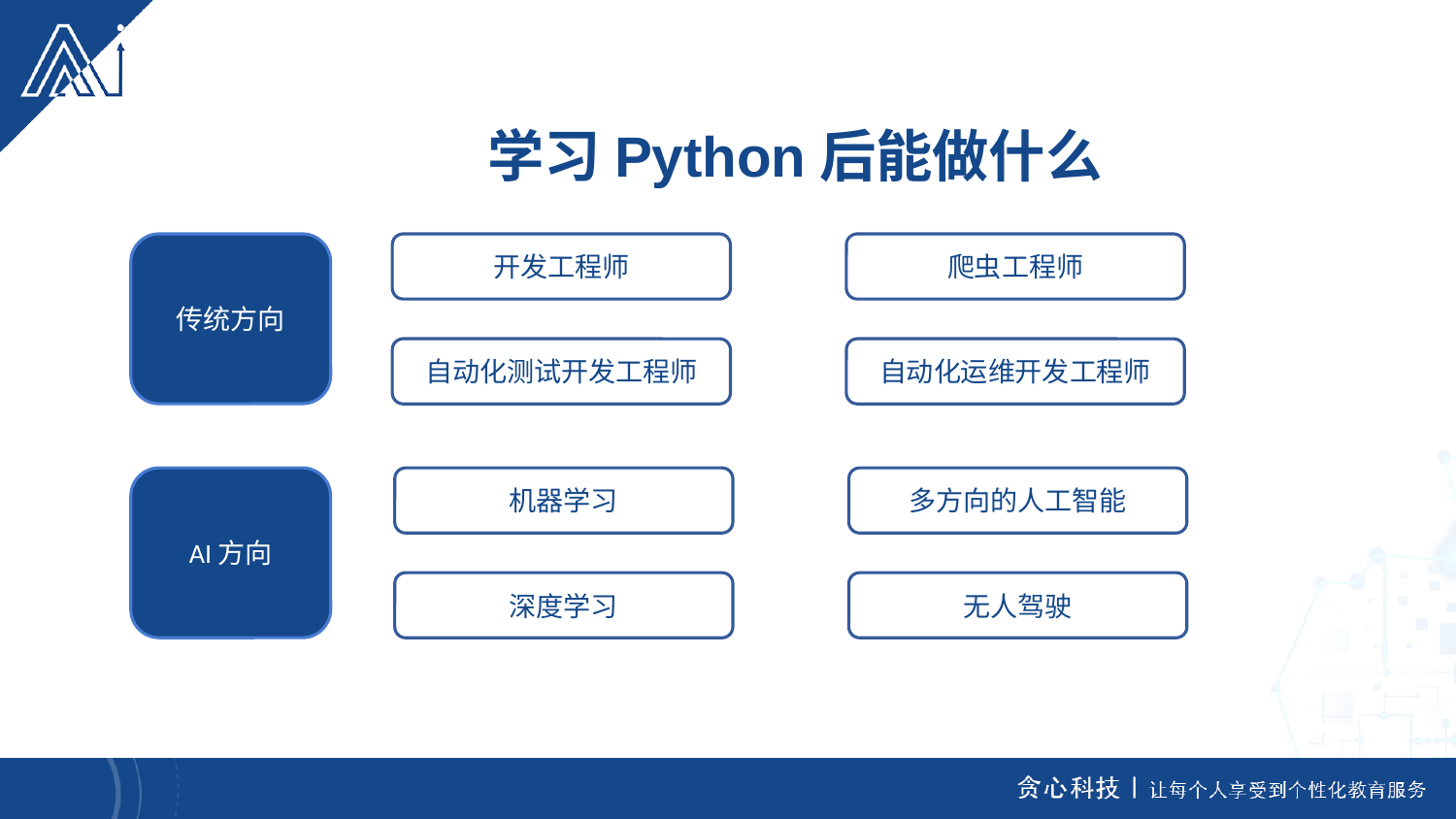

学习Python后能做什么
传统方向
爬虫工程师
开发工程师
自动化测试开发工程师
自动化运维开发工程师
多方向的人工智能
AI方向
机器学习
深度学习
无人驾驶